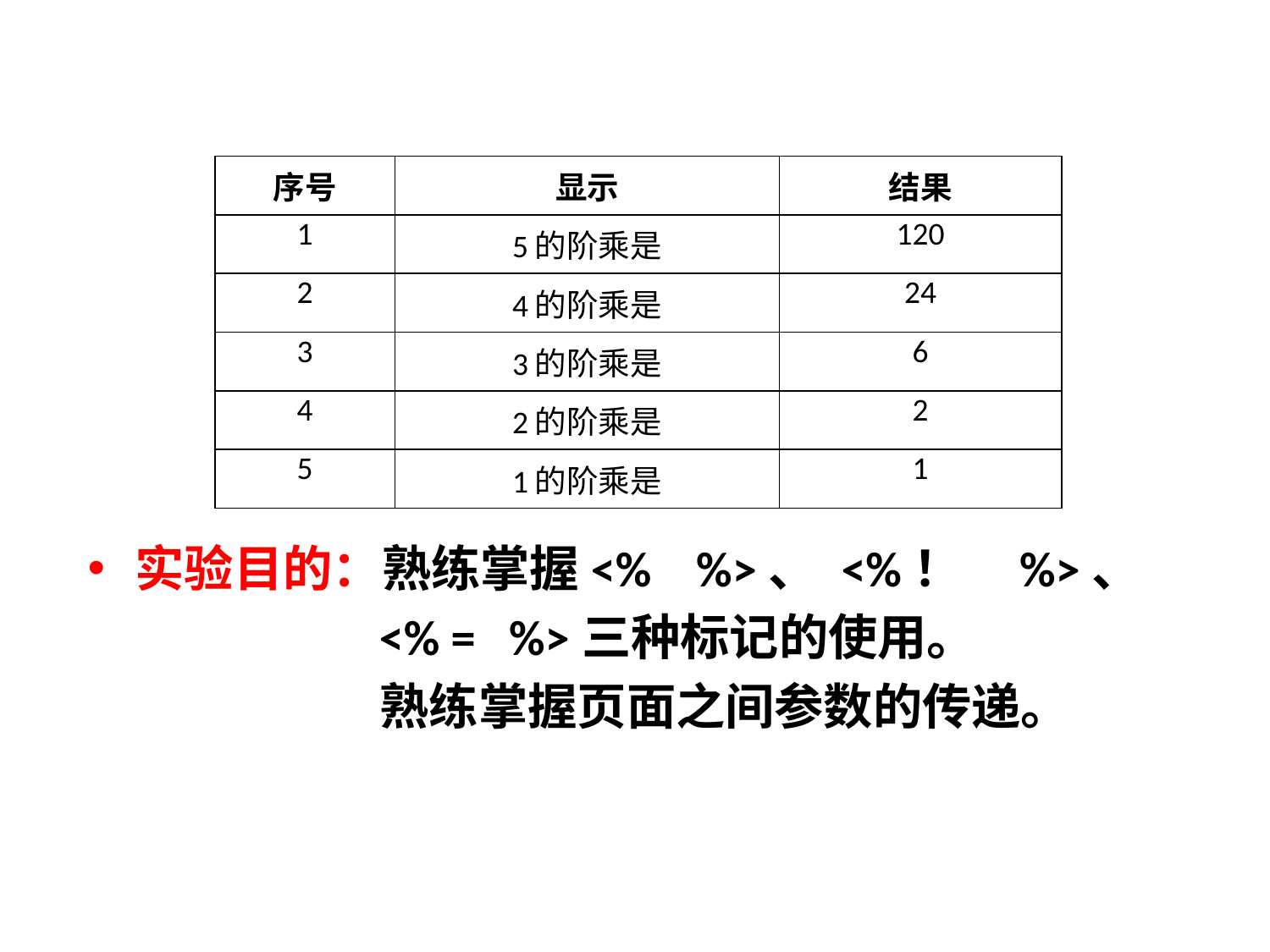

| 序号 | 显示 | 结果 |
| --- | --- | --- |
| 1 | 5的阶乘是 | 120 |
| 2 | 4的阶乘是 | 24 |
| 3 | 3的阶乘是 | 6 |
| 4 | 2的阶乘是 | 2 |
| 5 | 1的阶乘是 | 1 |
实验目的：熟练掌握<%    %>、 <%！    %>、
                          <% =   %>三种标记的使用。
                         熟练掌握页面之间参数的传递。